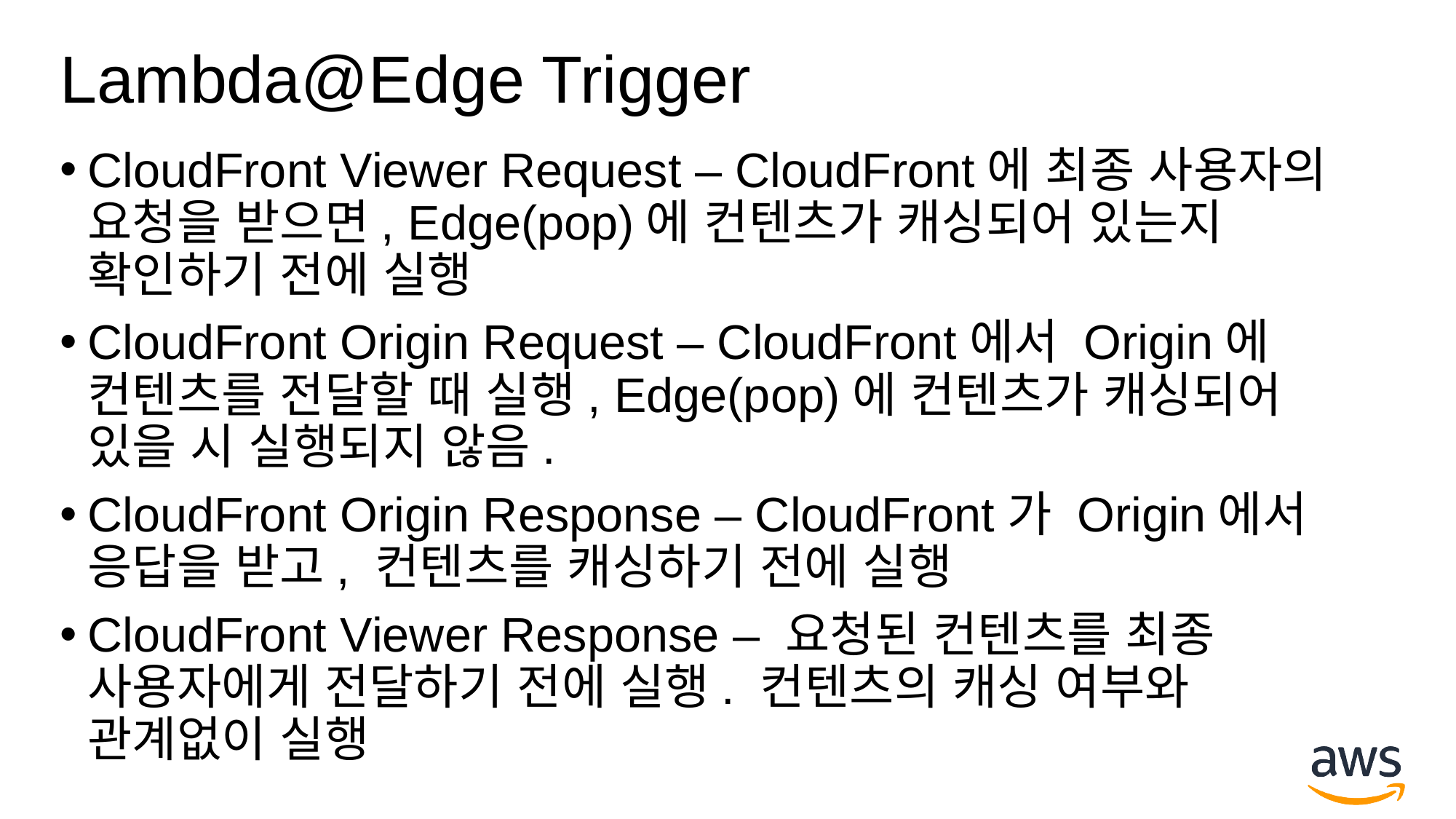

# Lambda@Edge Trigger
CloudFront Viewer Request – CloudFront에 최종 사용자의 요청을 받으면, Edge(pop)에 컨텐츠가 캐싱되어 있는지 확인하기 전에 실행
CloudFront Origin Request – CloudFront에서 Origin에 컨텐츠를 전달할 때 실행, Edge(pop)에 컨텐츠가 캐싱되어 있을 시 실행되지 않음.
CloudFront Origin Response – CloudFront가 Origin에서 응답을 받고, 컨텐츠를 캐싱하기 전에 실행
CloudFront Viewer Response – 요청된 컨텐츠를 최종 사용자에게 전달하기 전에 실행. 컨텐츠의 캐싱 여부와 관계없이 실행